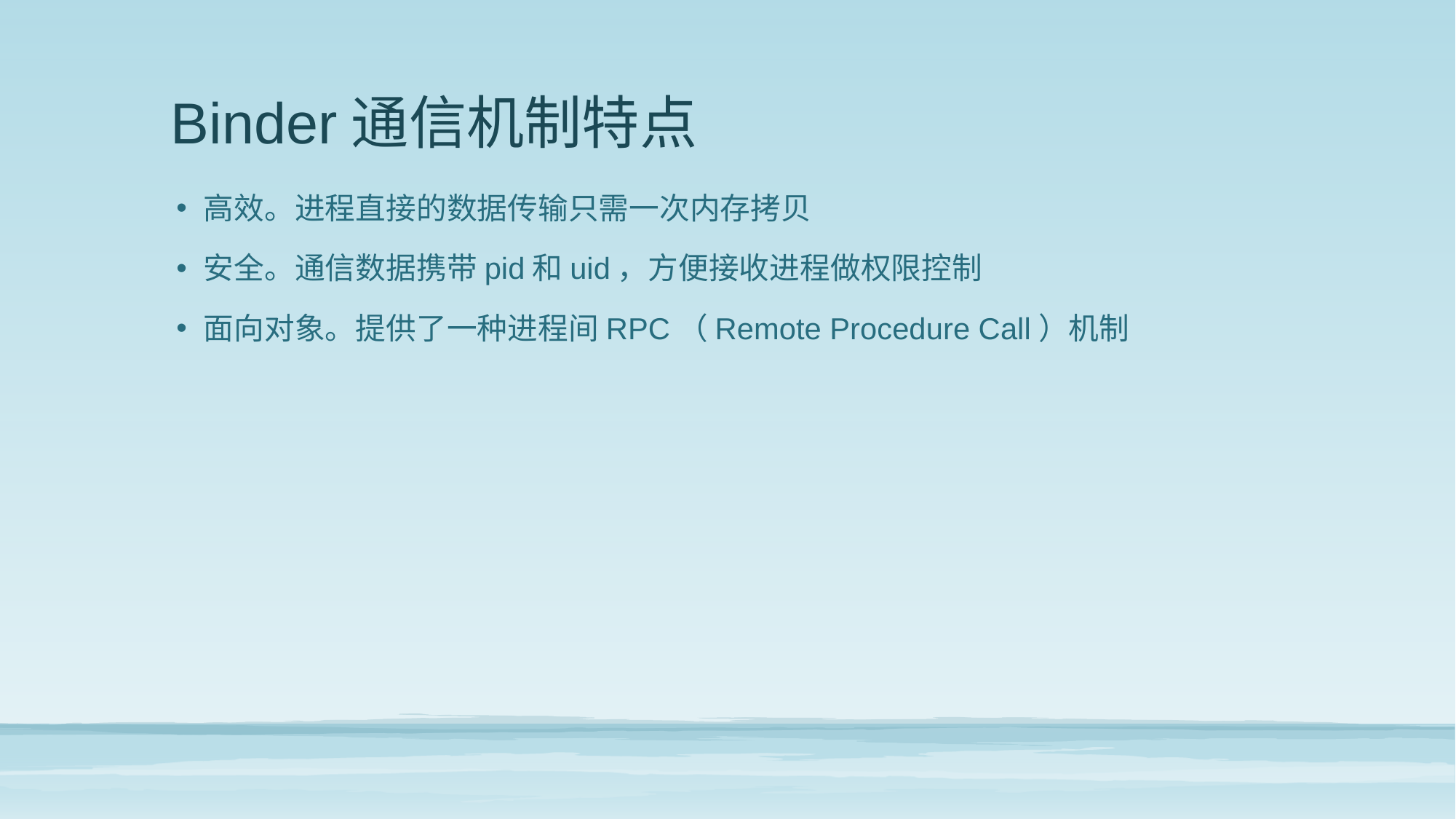

# Binder通信机制特点
高效。进程直接的数据传输只需一次内存拷贝
安全。通信数据携带pid和uid，方便接收进程做权限控制
面向对象。提供了一种进程间RPC（Remote Procedure Call）机制